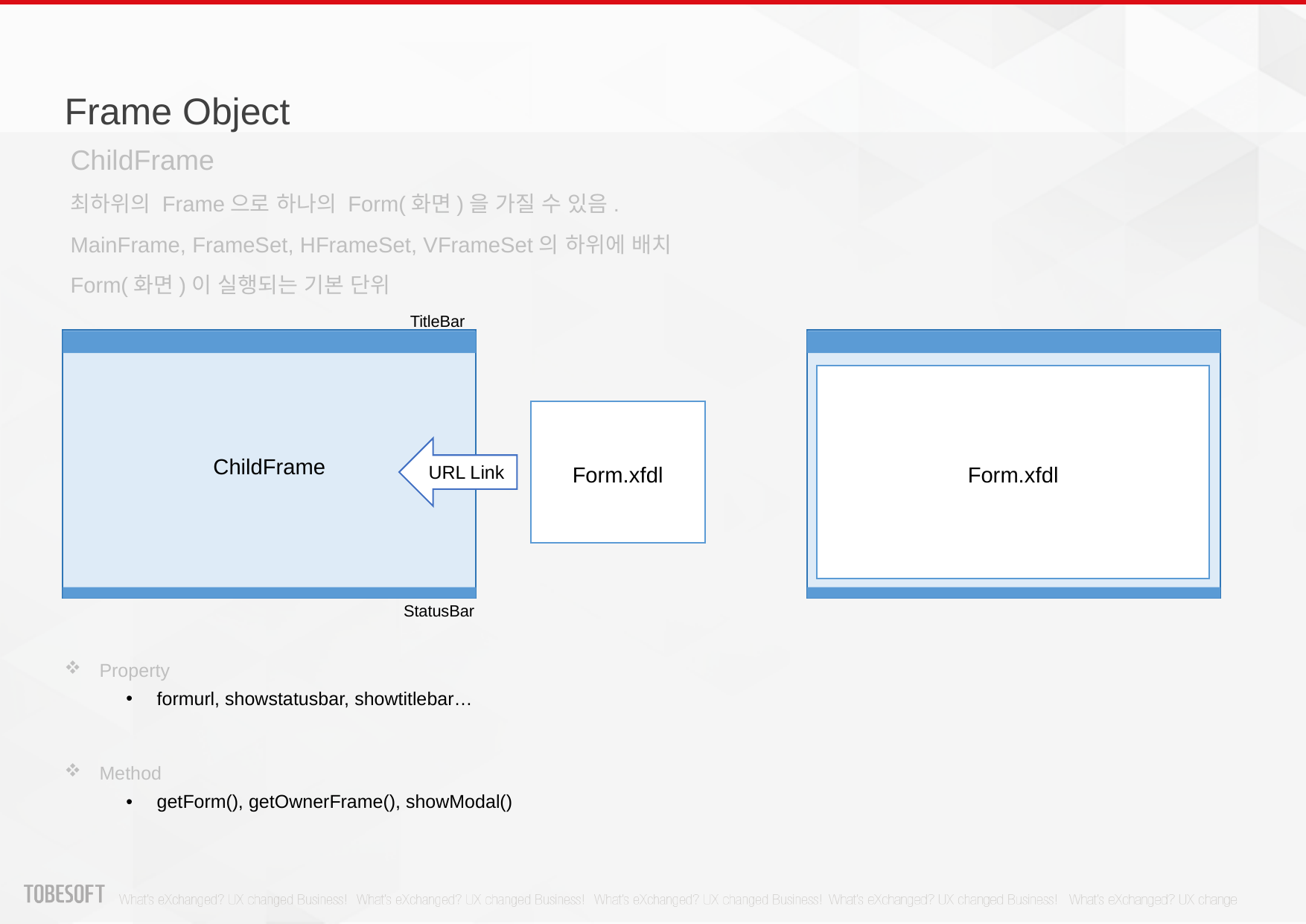

Frame Object
ChildFrame
최하위의 Frame으로 하나의 Form(화면)을 가질 수 있음.
MainFrame, FrameSet, HFrameSet, VFrameSet의 하위에 배치
Form(화면)이 실행되는 기본 단위
TitleBar
ChildFrame
ChildFrame

Form.xfdl
Form.xfdl
URL Link

StatusBar

Property
formurl, showstatusbar, showtitlebar…

Method
getForm(), getOwnerFrame(), showModal()